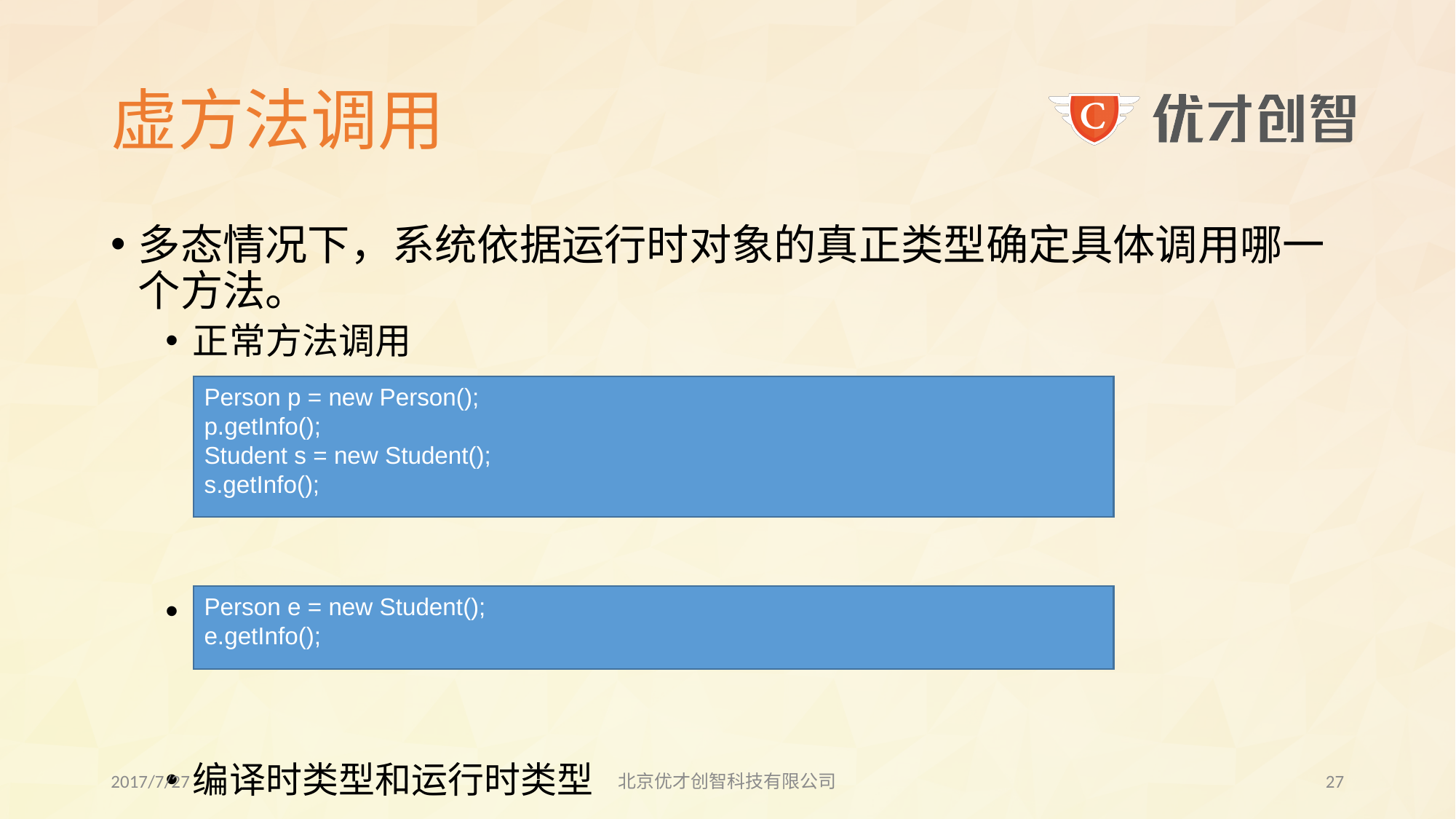

# 虚方法调用
多态情况下，系统依据运行时对象的真正类型确定具体调用哪一个方法。
正常方法调用

虚方法调用

编译时类型和运行时类型
Person p = new Person();
p.getInfo();
Student s = new Student();
s.getInfo();
Person e = new Student();
e.getInfo();
2017/7/27
北京优才创智科技有限公司
27